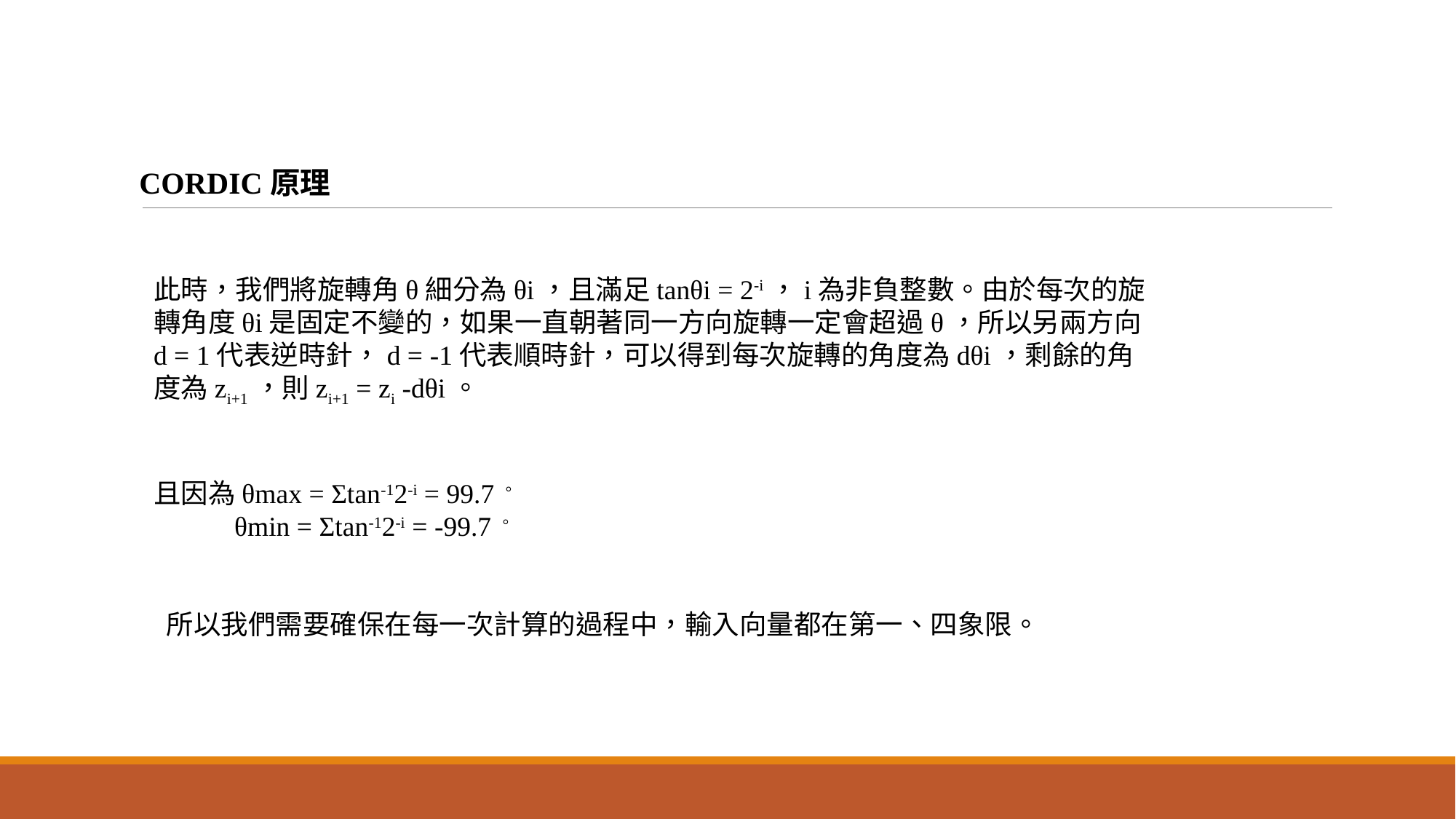

CORDIC原理
此時，我們將旋轉角θ細分為θi，且滿足tanθi = 2-i，i為非負整數。由於每次的旋轉角度θi是固定不變的，如果一直朝著同一方向旋轉一定會超過θ，所以另兩方向d = 1代表逆時針，d = -1代表順時針，可以得到每次旋轉的角度為dθi，剩餘的角度為zi+1，則zi+1 = zi -dθi。

且因為θmax = Σtan-12-i = 99.7。
            θmin = Σtan-12-i = -99.7。

 所以我們需要確保在每一次計算的過程中，輸入向量都在第一、四象限。